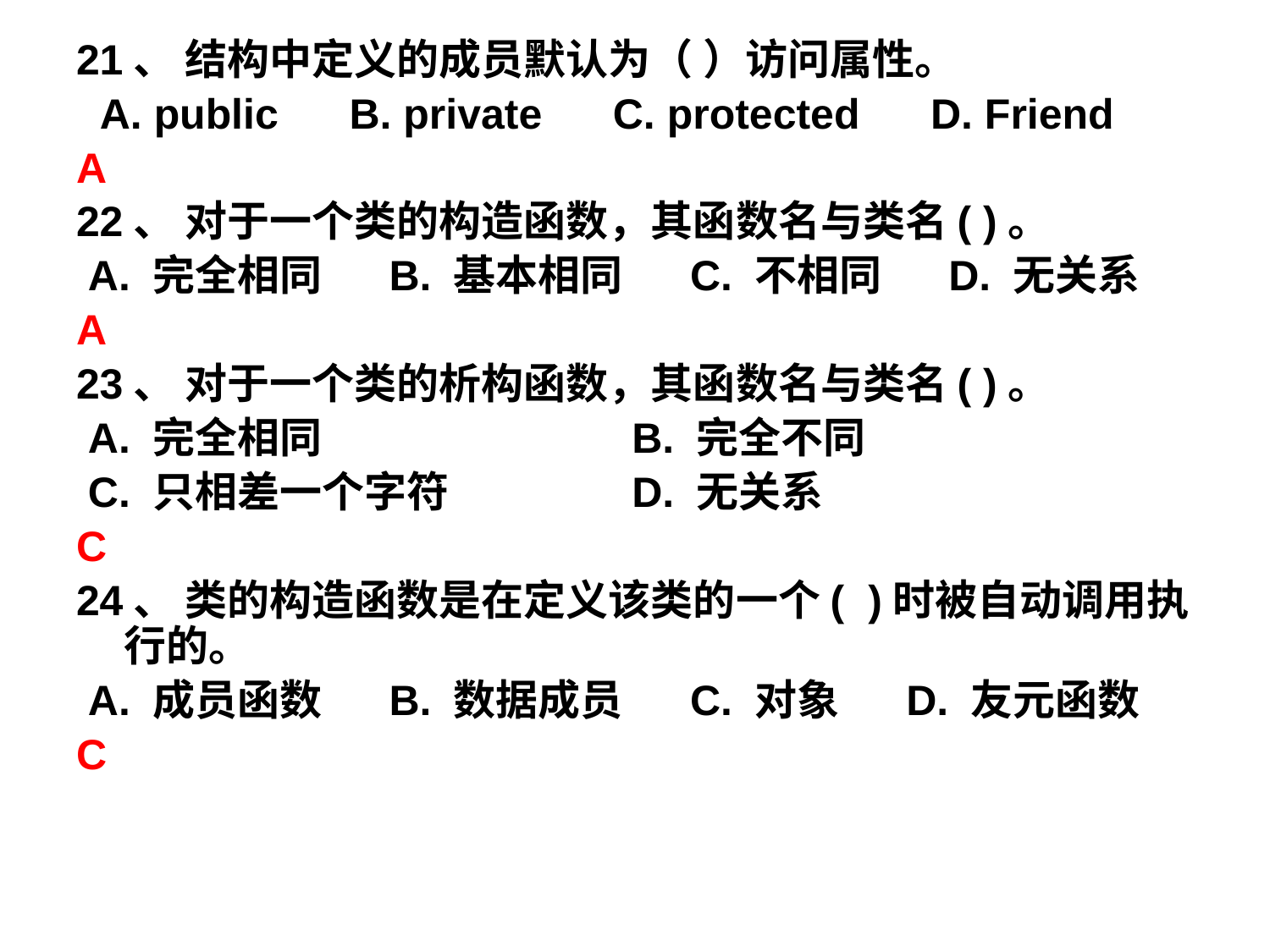

21、 结构中定义的成员默认为（ ）访问属性。
  A. public      B. private      C. protected      D. Friend
A
22、 对于一个类的构造函数，其函数名与类名( )。
 A. 完全相同      B. 基本相同      C. 不相同      D. 无关系
A
23、 对于一个类的析构函数，其函数名与类名( )。
 A. 完全相同      		B. 完全不同
 C. 只相差一个字符      	D. 无关系
C
24、 类的构造函数是在定义该类的一个(  )时被自动调用执行的。
 A. 成员函数      B. 数据成员      C. 对象      D. 友元函数
C